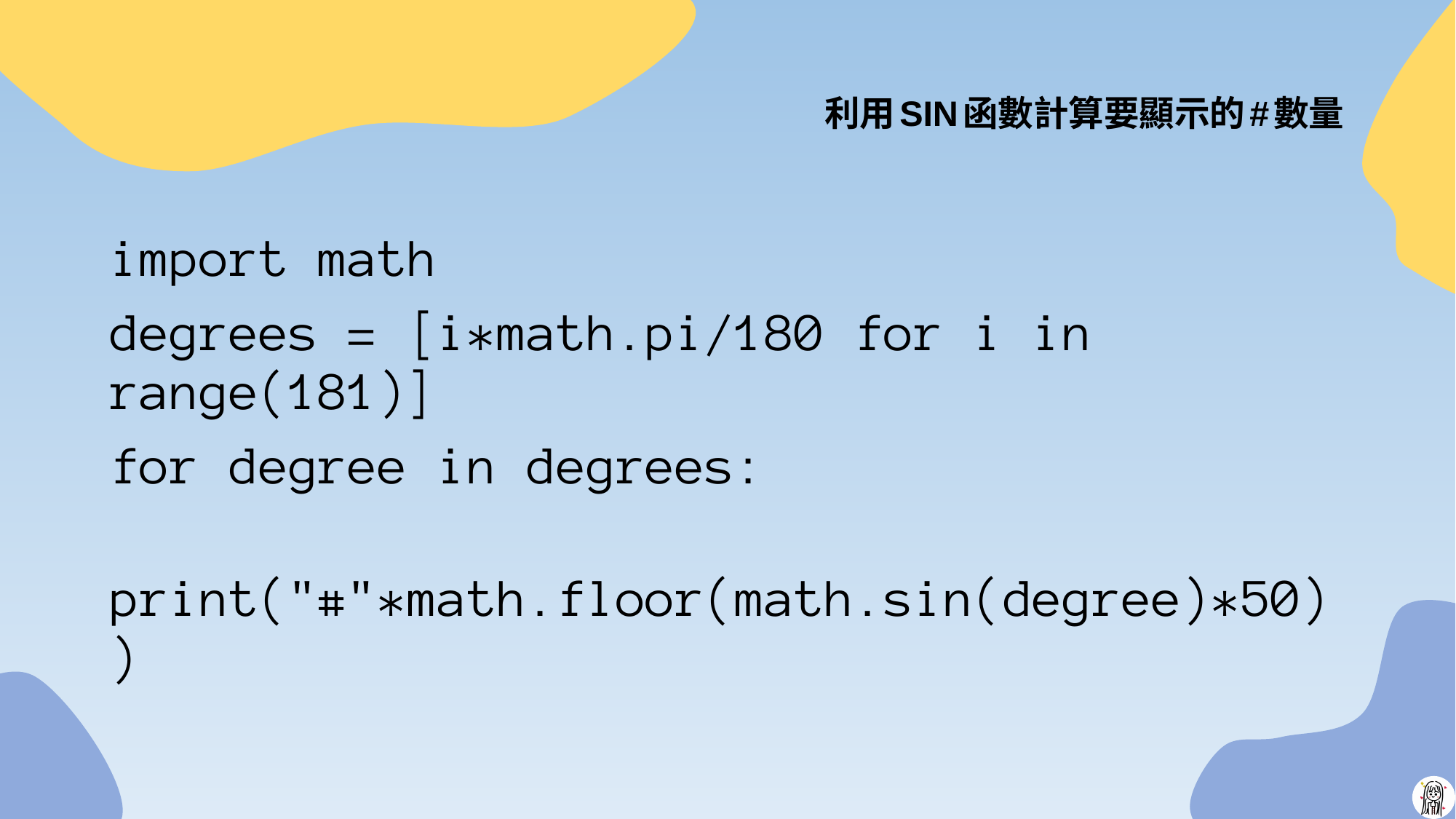

# 利用SIN函數計算要顯示的#數量
import math
degrees = [i*math.pi/180 for i in range(181)]
for degree in degrees:
    print("#"*math.floor(math.sin(degree)*50))

26